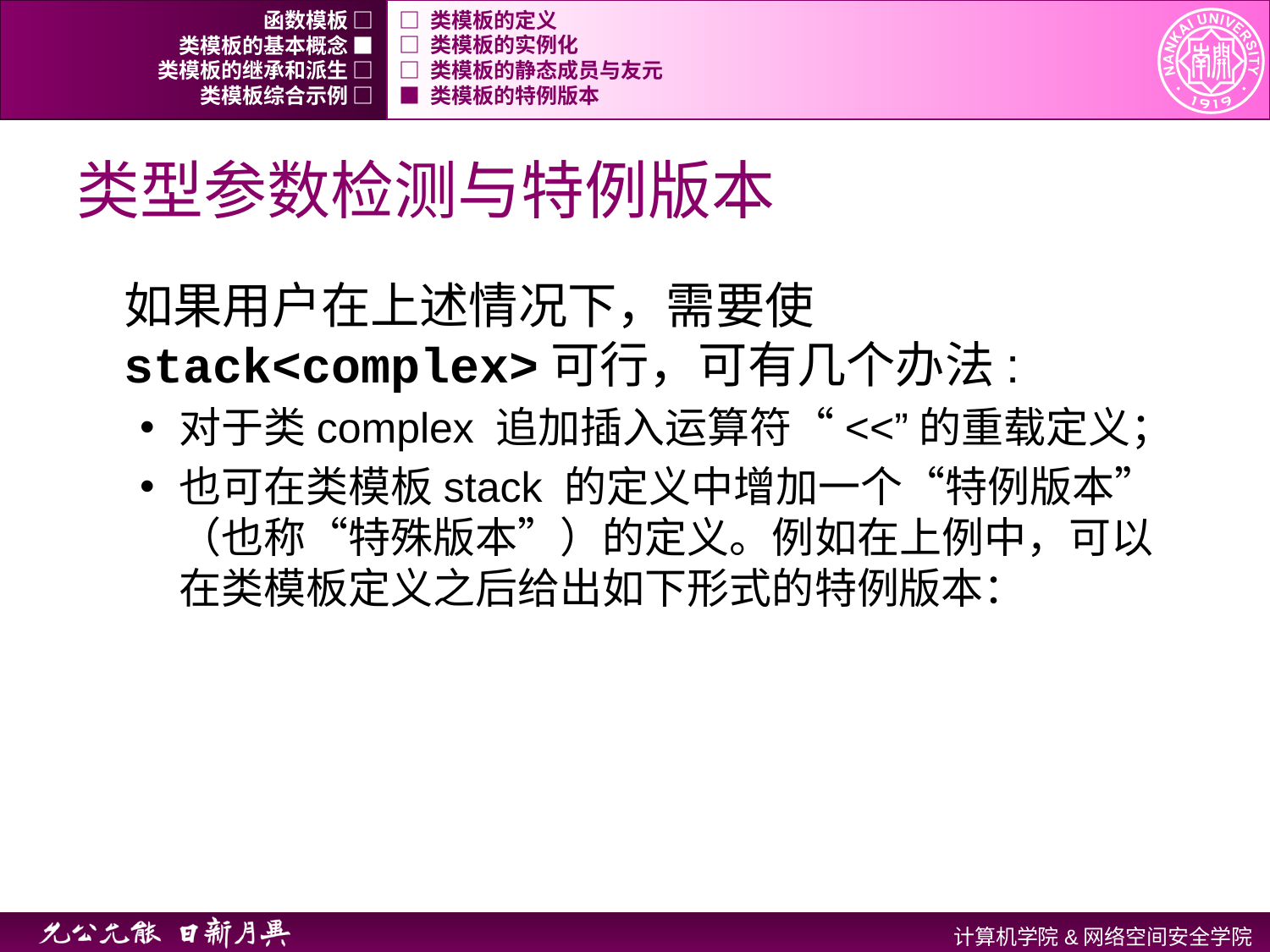

函数模板 □
□ 类模板的定义
类模板的基本概念 ■
□ 类模板的实例化
类模板的继承和派生 □
□ 类模板的静态成员与友元
类模板综合示例 □
■ 类模板的特例版本
# 类型参数检测与特例版本
如果用户在上述情况下，需要使stack<complex>可行，可有几个办法:
对于类complex 追加插入运算符“<<”的重载定义；
也可在类模板stack 的定义中增加一个“特例版本”（也称“特殊版本”）的定义。例如在上例中，可以在类模板定义之后给出如下形式的特例版本：